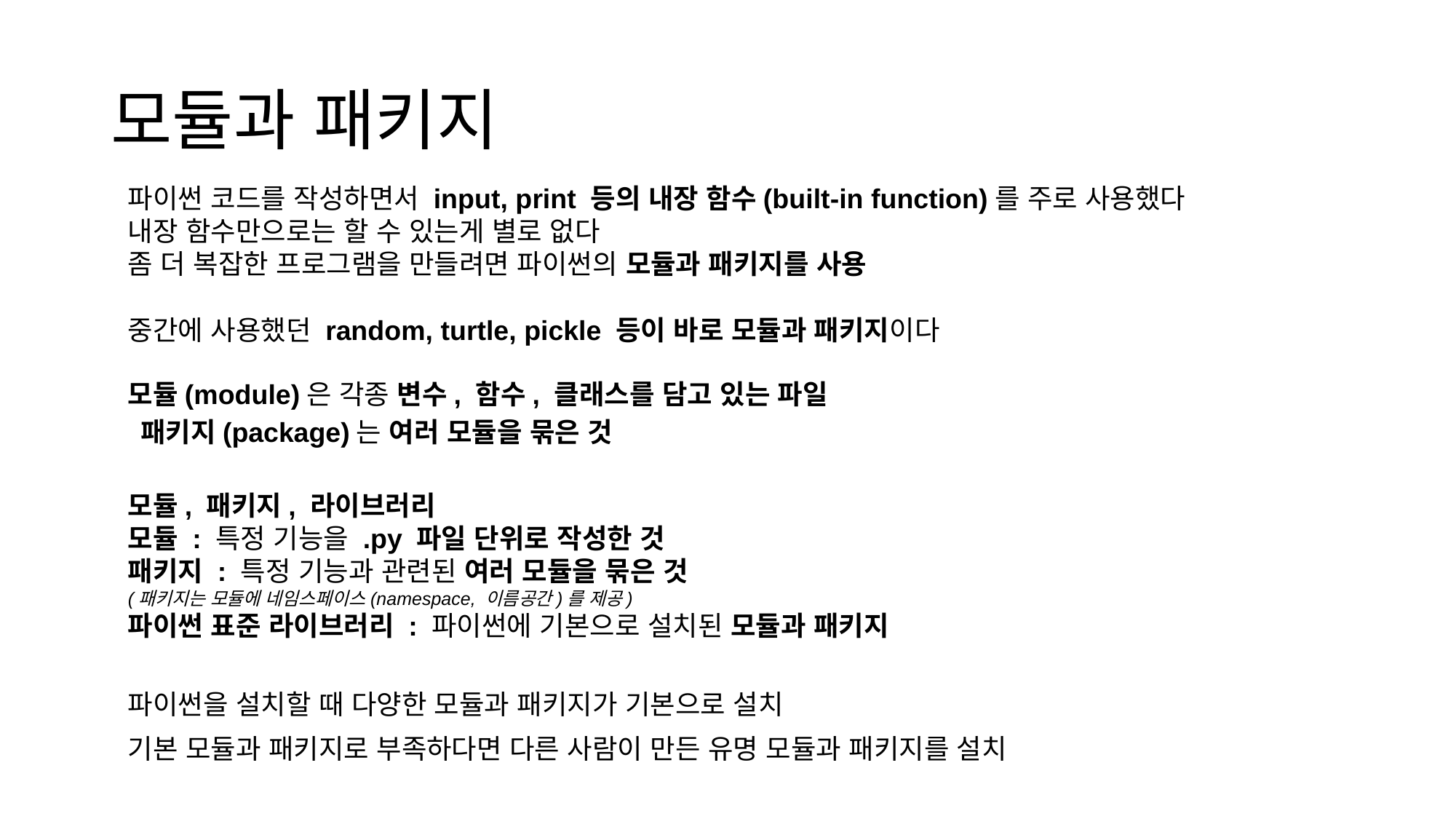

# 모듈과 패키지
파이썬 코드를 작성하면서 input, print 등의 내장 함수(built-in function)를 주로 사용했다
내장 함수만으로는 할 수 있는게 별로 없다
좀 더 복잡한 프로그램을 만들려면 파이썬의 모듈과 패키지를 사용
중간에 사용했던 random, turtle, pickle 등이 바로 모듈과 패키지이다
모듈(module)은 각종 변수, 함수, 클래스를 담고 있는 파일
패키지(package)는 여러 모듈을 묶은 것
모듈, 패키지, 라이브러리
모듈 : 특정 기능을 .py 파일 단위로 작성한 것
패키지 : 특정 기능과 관련된 여러 모듈을 묶은 것
(패키지는 모듈에 네임스페이스(namespace, 이름공간)를 제공)
파이썬 표준 라이브러리 : 파이썬에 기본으로 설치된 모듈과 패키지
파이썬을 설치할 때 다양한 모듈과 패키지가 기본으로 설치
기본 모듈과 패키지로 부족하다면 다른 사람이 만든 유명 모듈과 패키지를 설치